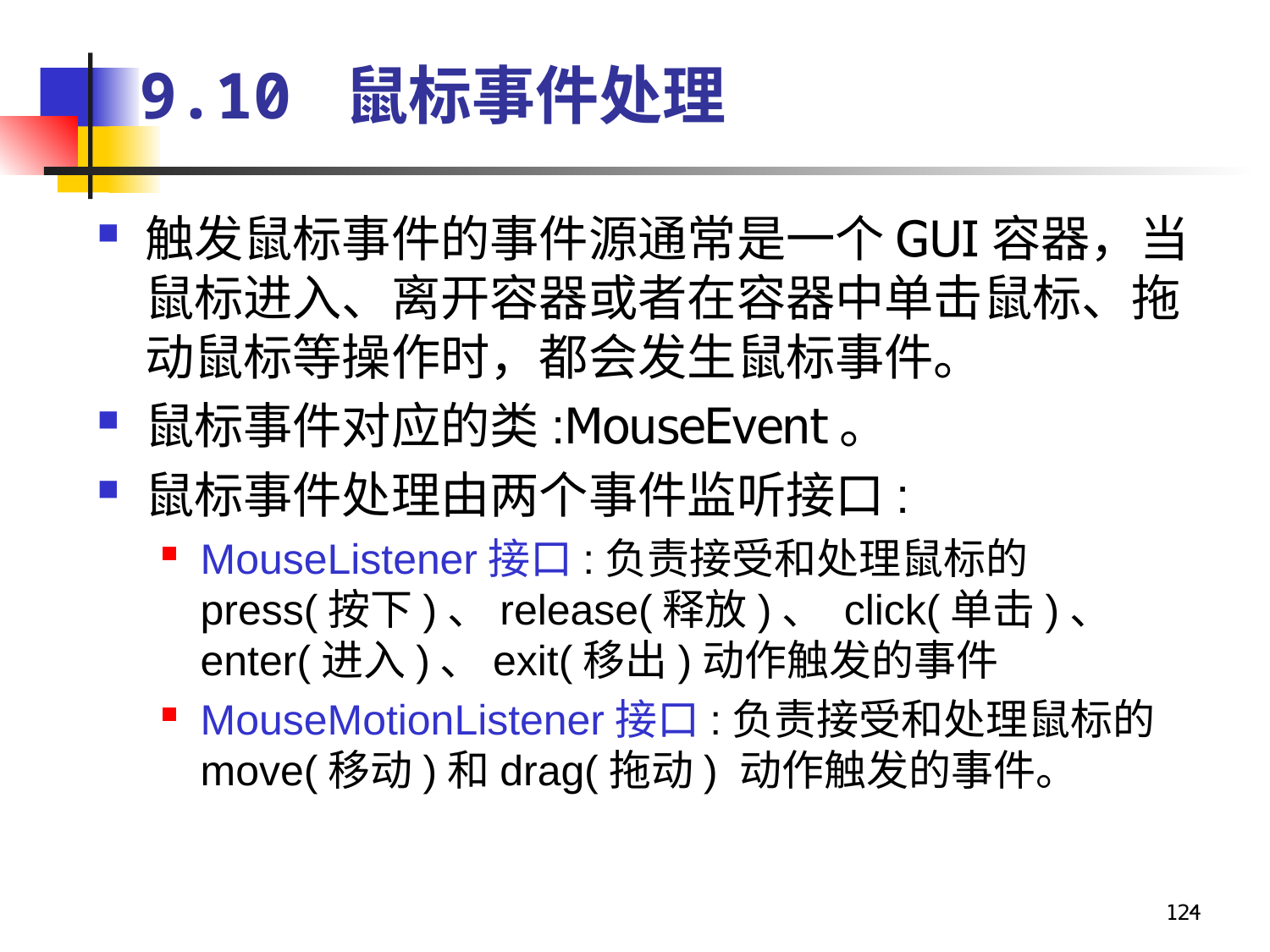

# 9.10 鼠标事件处理
触发鼠标事件的事件源通常是一个GUI容器，当鼠标进入、离开容器或者在容器中单击鼠标、拖动鼠标等操作时，都会发生鼠标事件。
鼠标事件对应的类:MouseEvent。
鼠标事件处理由两个事件监听接口:
MouseListener接口:负责接受和处理鼠标的press(按下)、release(释放)、 click(单击)、 enter(进入)、exit(移出)动作触发的事件
MouseMotionListener接口:负责接受和处理鼠标的move(移动)和drag(拖动) 动作触发的事件。